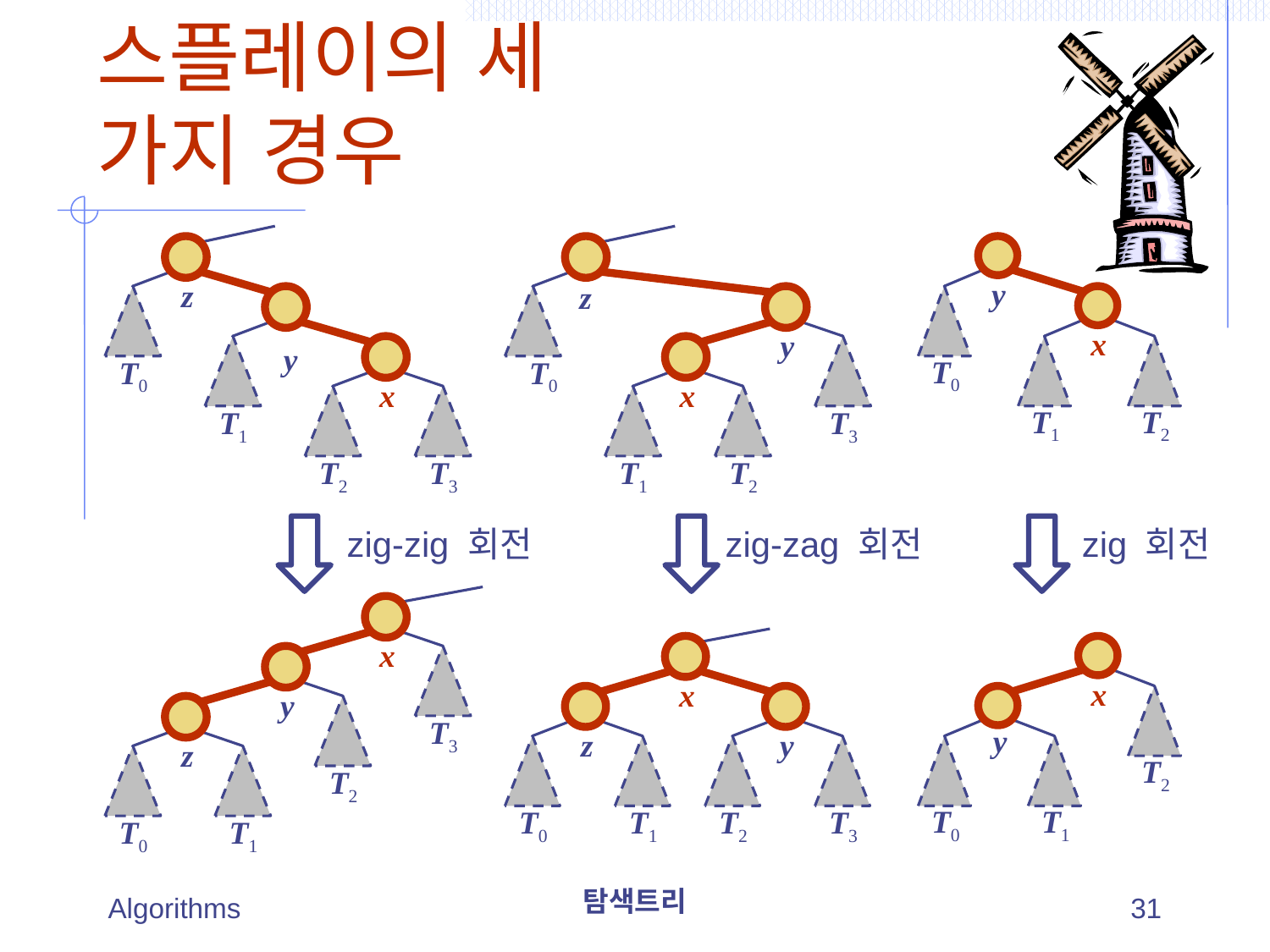

# 스플레이의 세 가지 경우

z
y
z

y
x

y
T0
T0
T0
x
x

T1
T3
T1
T2
T2
T3
T1
T2
zig-zig 회전
zig 회전

zig-zag 회전

x

x
x
y

T3
y
z
y
z

T2
T2
T0
T1
T2
T3
T0
T1
T0
T1
Algorithms
탐색트리
31